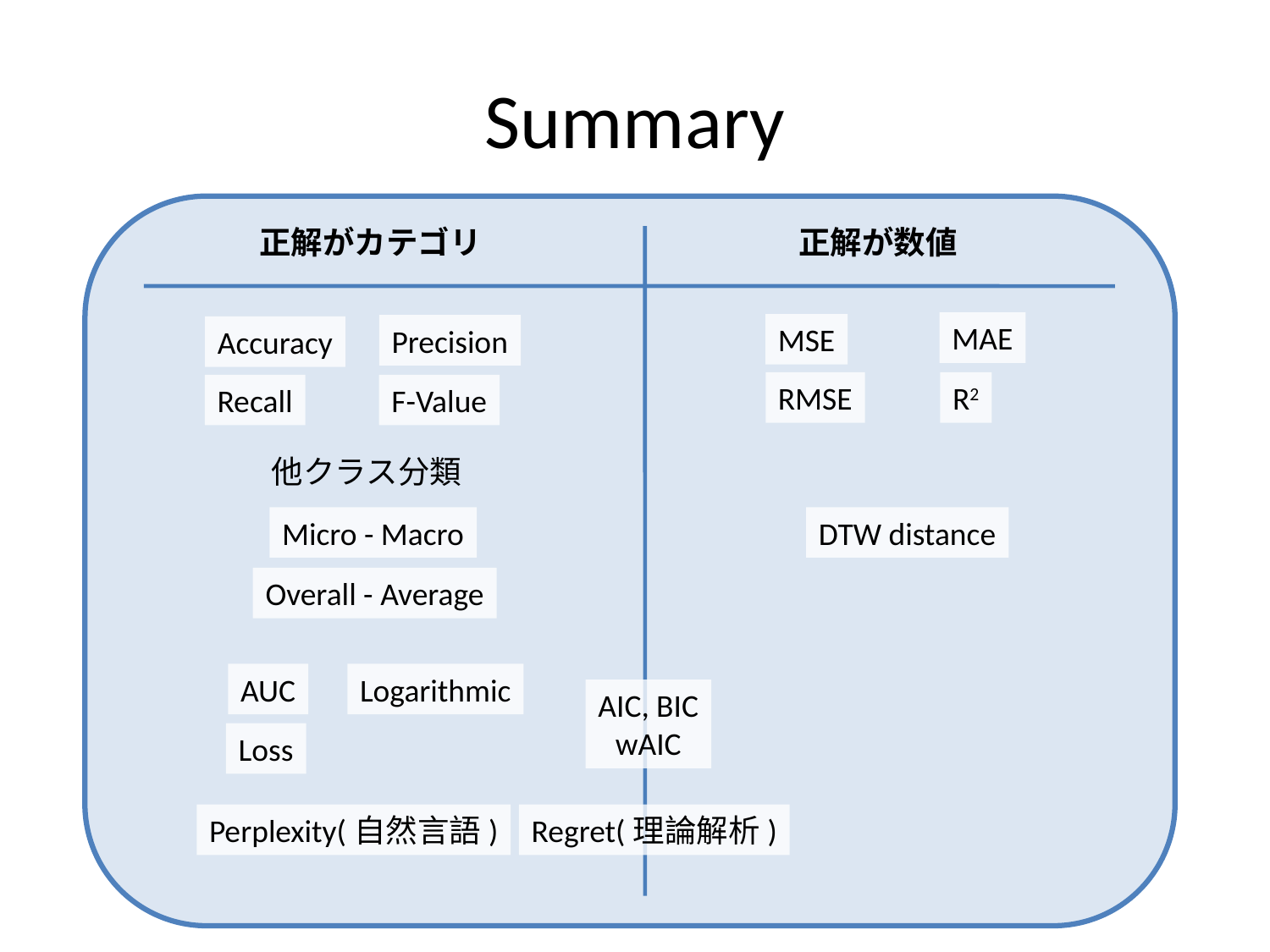

Summary

正解がカテゴリ
正解が数値

MAE
MSE
Precision
Accuracy
RMSE
R2
Recall
F-Value
他クラス分類
Micro - Macro
DTW distance
Overall - Average
AUC
Logarithmic
AIC, BIC
wAIC
Loss
Perplexity(自然言語)
Regret(理論解析)